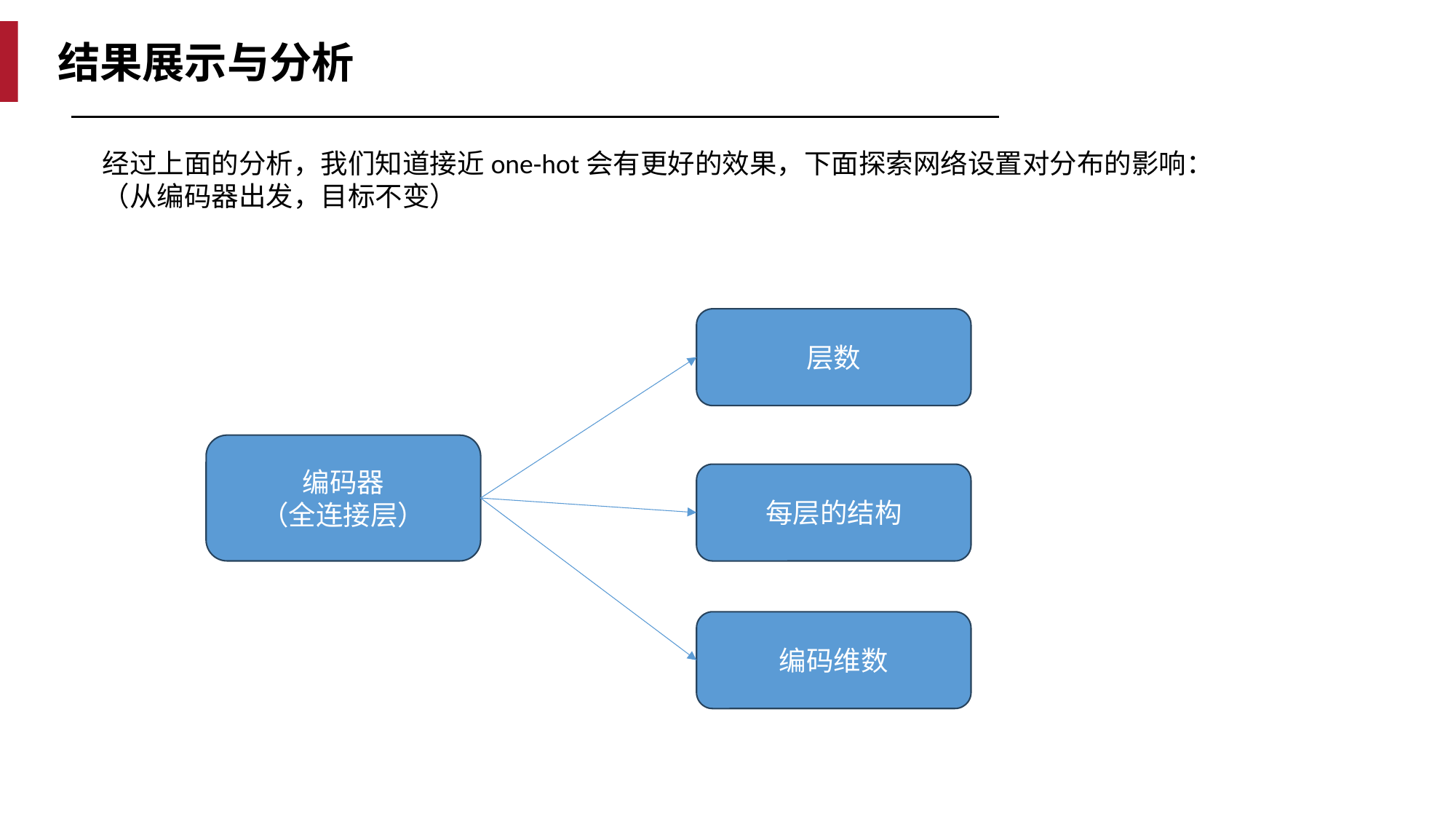

结果展示与分析
经过上面的分析，我们知道接近one-hot会有更好的效果，下面探索网络设置对分布的影响：
（从编码器出发，目标不变）
层数
编码器
（全连接层）
每层的结构
编码维数